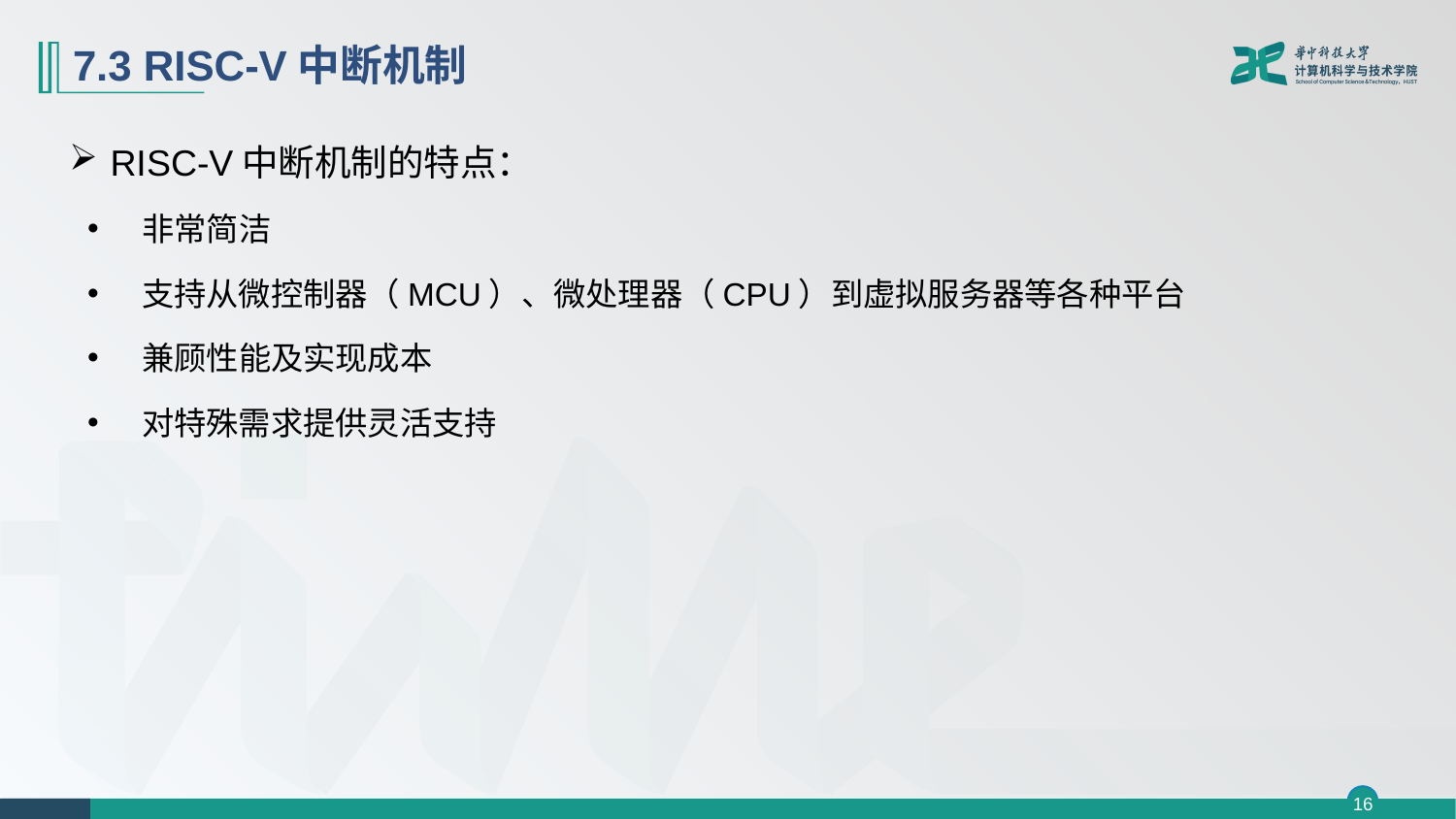

# 7.3 RISC-V中断机制
RISC-V中断机制的特点：
非常简洁
支持从微控制器（MCU）、微处理器（CPU）到虚拟服务器等各种平台
兼顾性能及实现成本
对特殊需求提供灵活支持